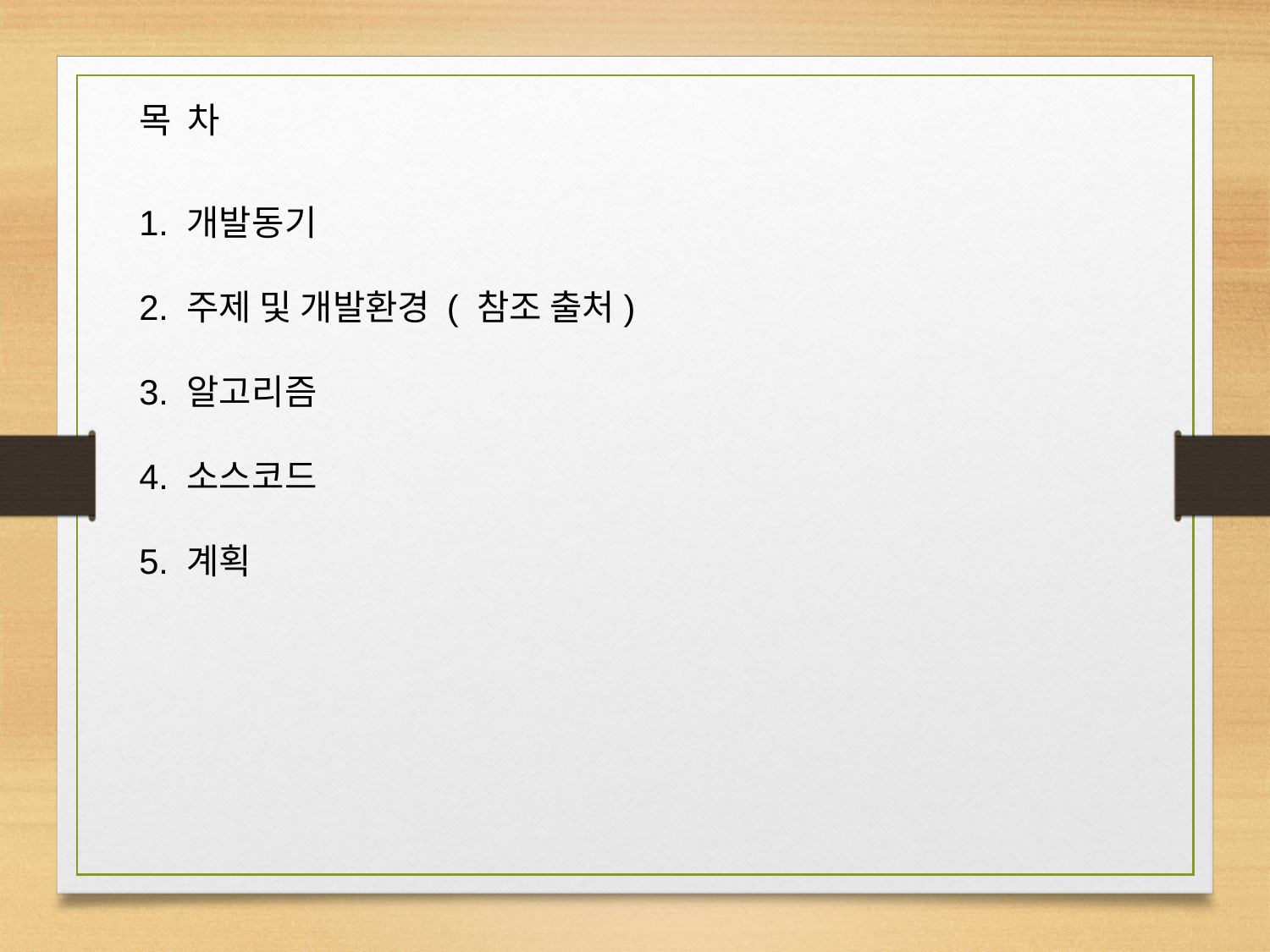

목  차

1. 개발동기

2. 주제 및 개발환경 ( 참조 출처)

3. 알고리즘

4. 소스코드

5. 계획